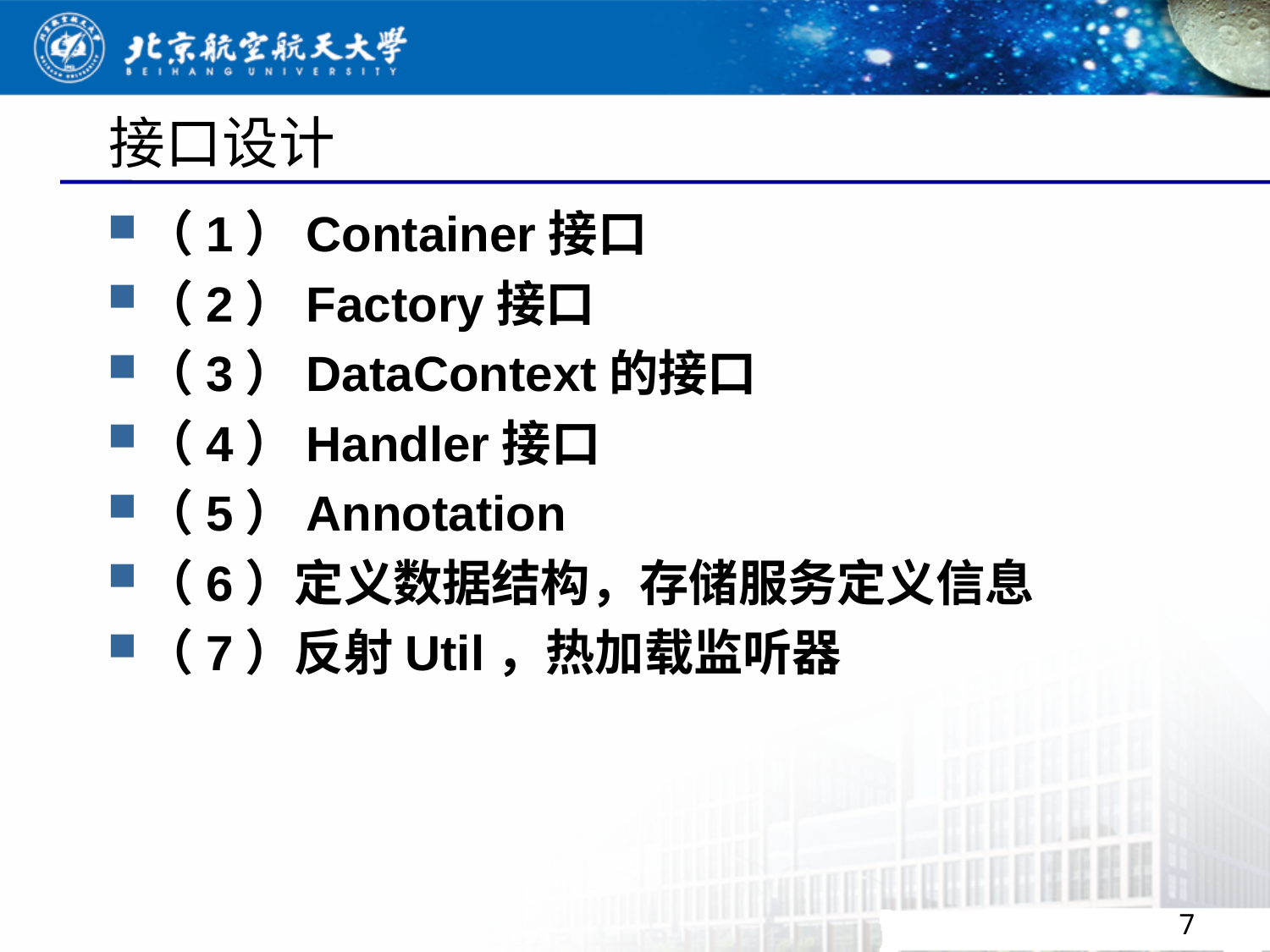

# 接口设计
（1）Container接口
（2）Factory接口
（3）DataContext的接口
（4）Handler接口
（5）Annotation
（6）定义数据结构，存储服务定义信息
（7）反射Util，热加载监听器